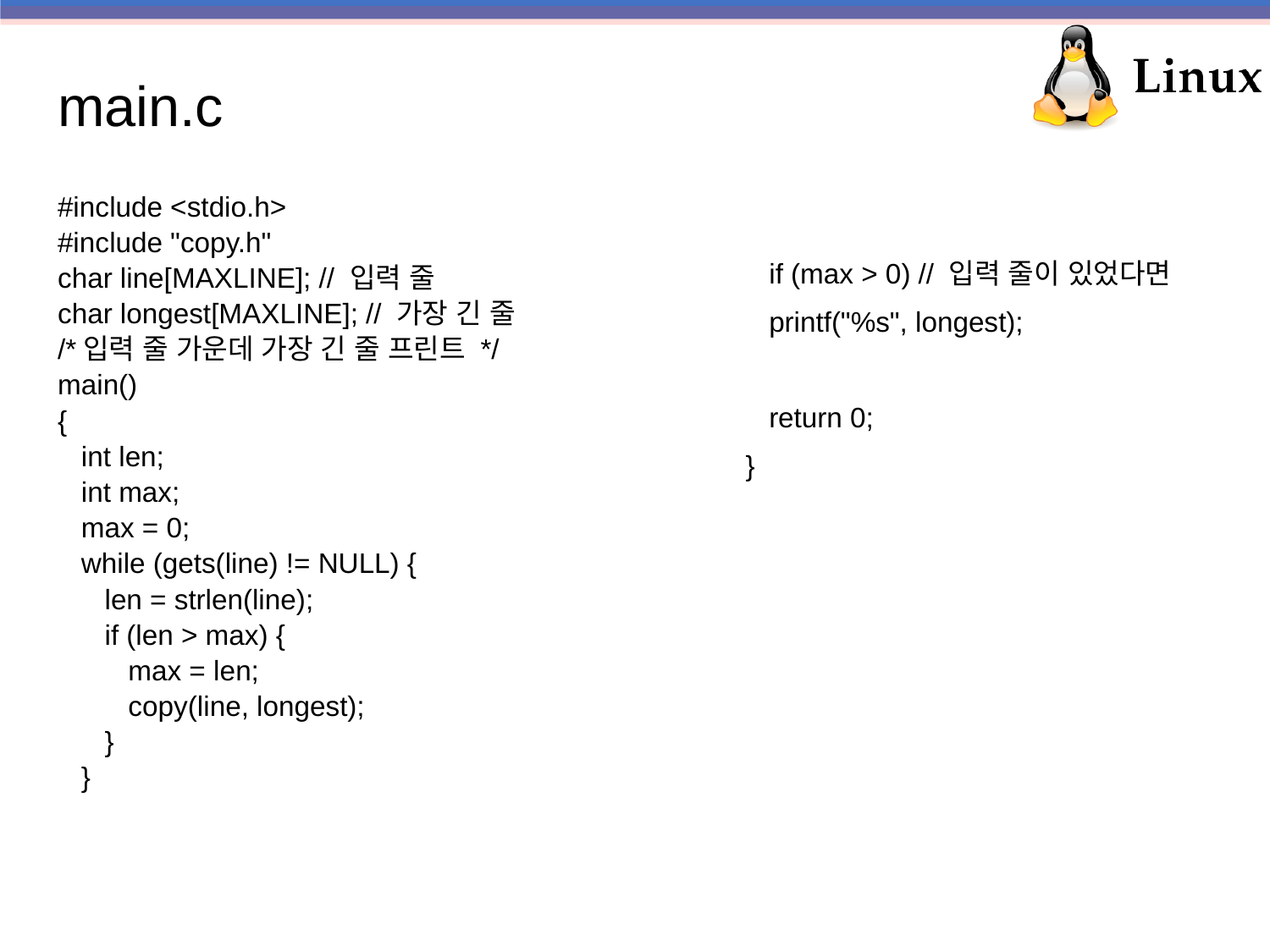

# main.c
#include <stdio.h>
#include "copy.h"
char line[MAXLINE]; // 입력 줄
char longest[MAXLINE]; // 가장 긴 줄
/*입력 줄 가운데 가장 긴 줄 프린트 */
main()
{
   int len;
   int max;
   max = 0;
   while (gets(line) != NULL) {
      len = strlen(line);
      if (len > max) {
         max = len;
         copy(line, longest);
      }
   }

   if (max > 0) // 입력 줄이 있었다면
   printf("%s", longest);

   return 0;
}